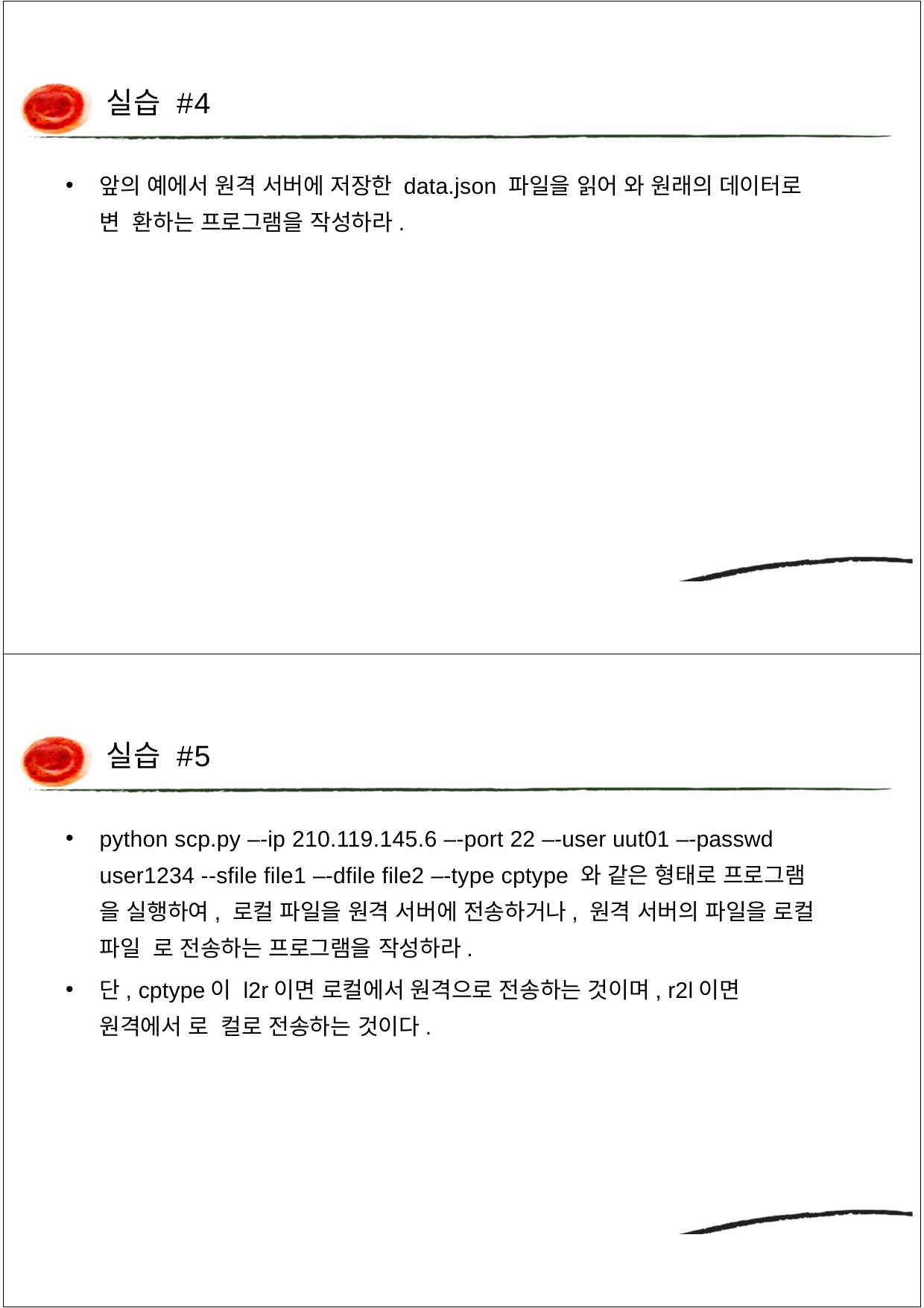

실습 #4

앞의 예에서 원격 서버에 저장한 data.json 파일을 읽어 와 원래의 데이터로 변  환하는 프로그램을 작성하라.

실습 #5

python scp.py –-ip 210.119.145.6 –-port 22 –-user uut01 –-passwd  user1234 --sfile file1 –-dfile file2 –-type cptype 와 같은 형태로 프로그램  을 실행하여, 로컬 파일을 원격 서버에 전송하거나, 원격 서버의 파일을 로컬 파일  로 전송하는 프로그램을 작성하라.
단, cptype이 l2r이면 로컬에서 원격으로 전송하는 것이며, r2l이면 원격에서 로  컬로 전송하는 것이다.